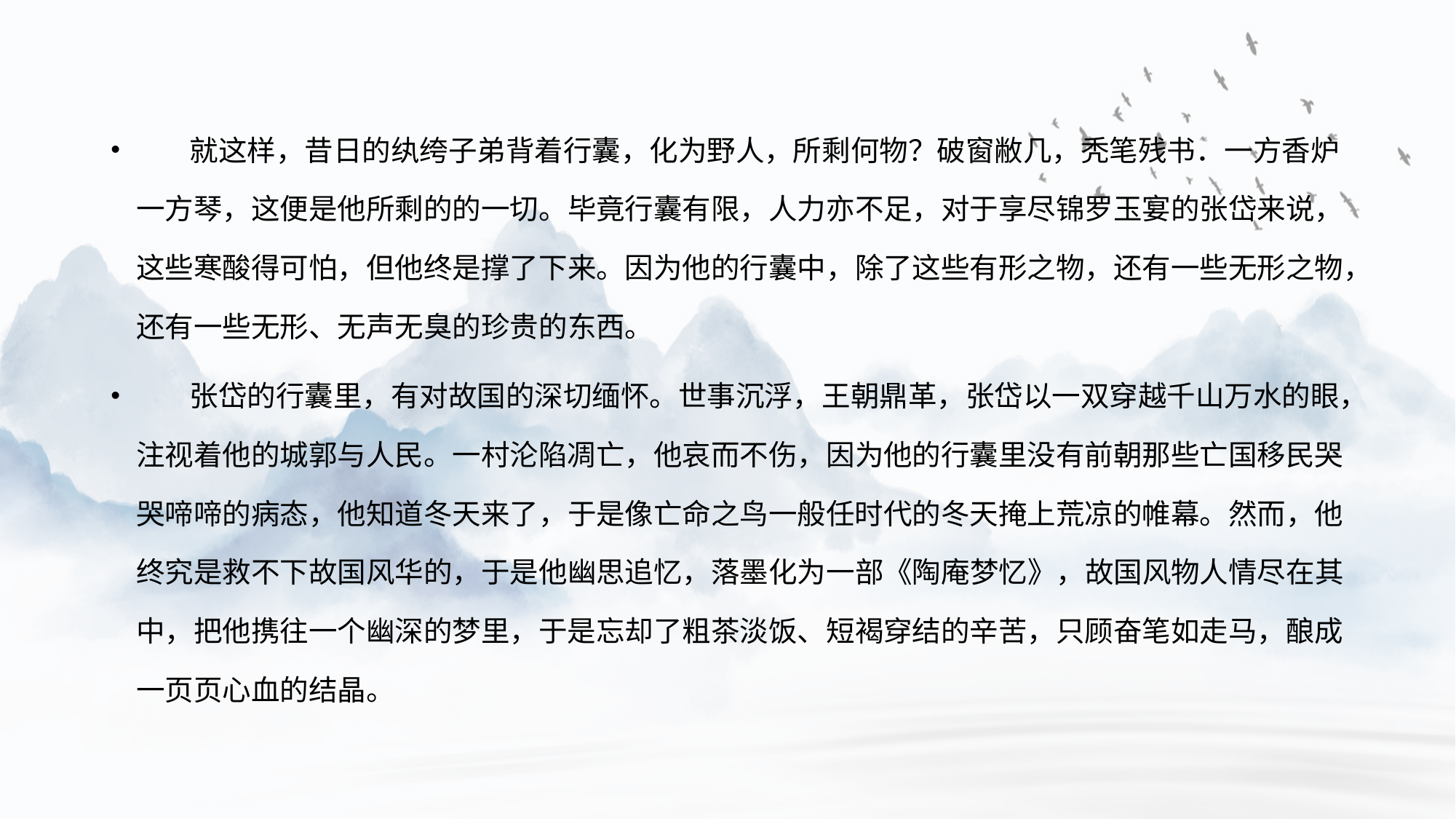

就这样，昔日的纨绔子弟背着行囊，化为野人，所剩何物？破窗敝几，秃笔残书．一方香炉一方琴，这便是他所剩的的一切。毕竟行囊有限，人力亦不足，对于享尽锦罗玉宴的张岱来说，这些寒酸得可怕，但他终是撑了下来。因为他的行囊中，除了这些有形之物，还有一些无形之物，还有一些无形、无声无臭的珍贵的东西。
　　张岱的行囊里，有对故国的深切缅怀。世事沉浮，王朝鼎革，张岱以一双穿越千山万水的眼，注视着他的城郭与人民。一村沦陷凋亡，他哀而不伤，因为他的行囊里没有前朝那些亡国移民哭哭啼啼的病态，他知道冬天来了，于是像亡命之鸟一般任时代的冬天掩上荒凉的帷幕。然而，他终究是救不下故国风华的，于是他幽思追忆，落墨化为一部《陶庵梦忆》，故国风物人情尽在其中，把他携往一个幽深的梦里，于是忘却了粗茶淡饭、短褐穿结的辛苦，只顾奋笔如走马，酿成一页页心血的结晶。